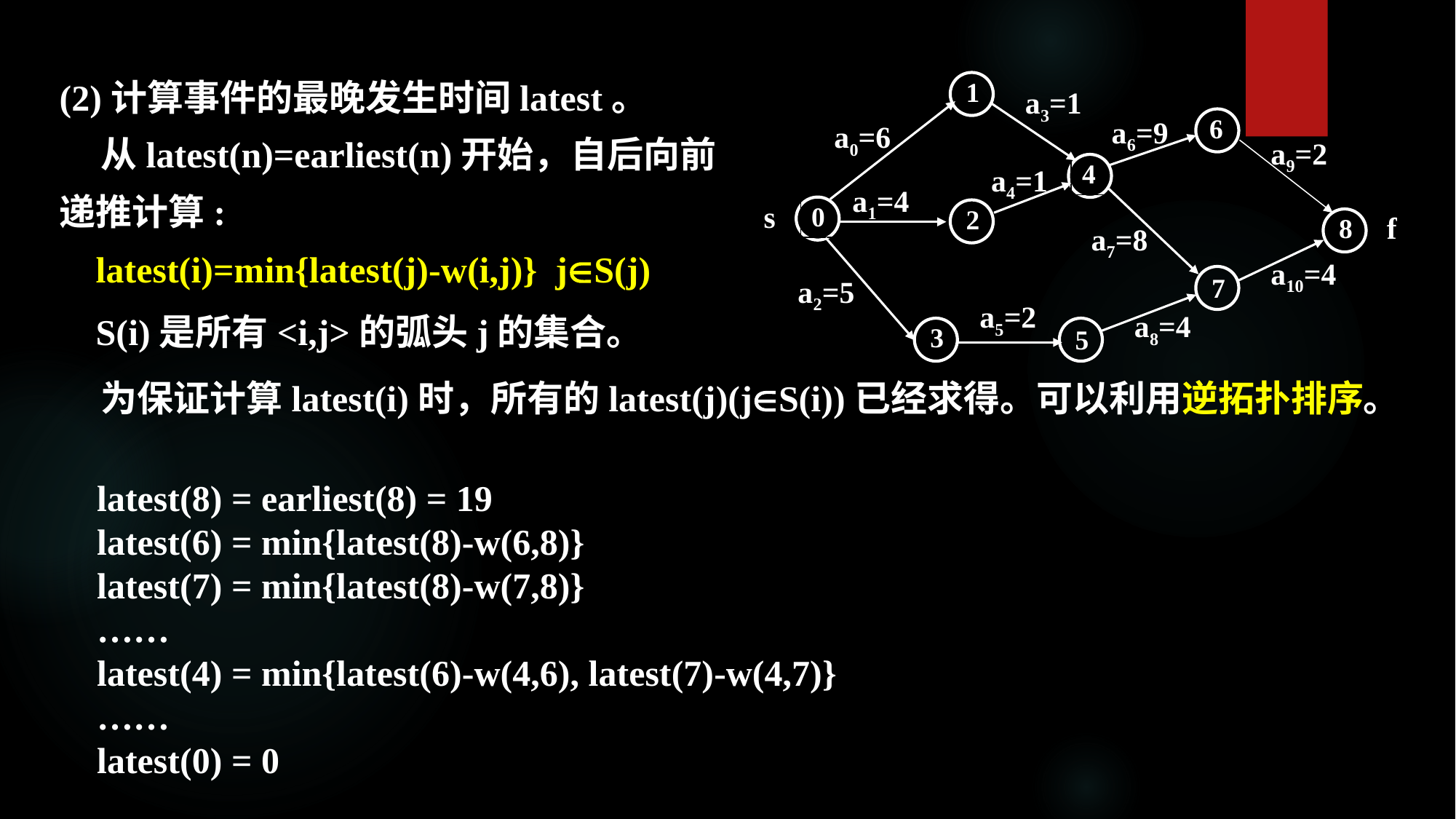

(2)计算事件的最晚发生时间latest。
    从latest(n)=earliest(n)开始，自后向前
递推计算:
    latest(i)=min{latest(j)-w(i,j)}  j∈S(j)
    S(i)是所有<i,j>的弧头j的集合。
    为保证计算latest(i)时，所有的latest(j)(j∈S(i))已经求得。可以利用逆拓扑排序。
1

a3=1

6
a6=9

a0=6
a9=2

4

a4=1
a1=4

s
0
2

f
8

a7=8

a10=4
7

a2=5
a5=2

a8=4
3
5

latest(8) = earliest(8) = 19
latest(6) = min{latest(8)-w(6,8)}
latest(7) = min{latest(8)-w(7,8)}
……
latest(4) = min{latest(6)-w(4,6), latest(7)-w(4,7)}
……
latest(0) = 0